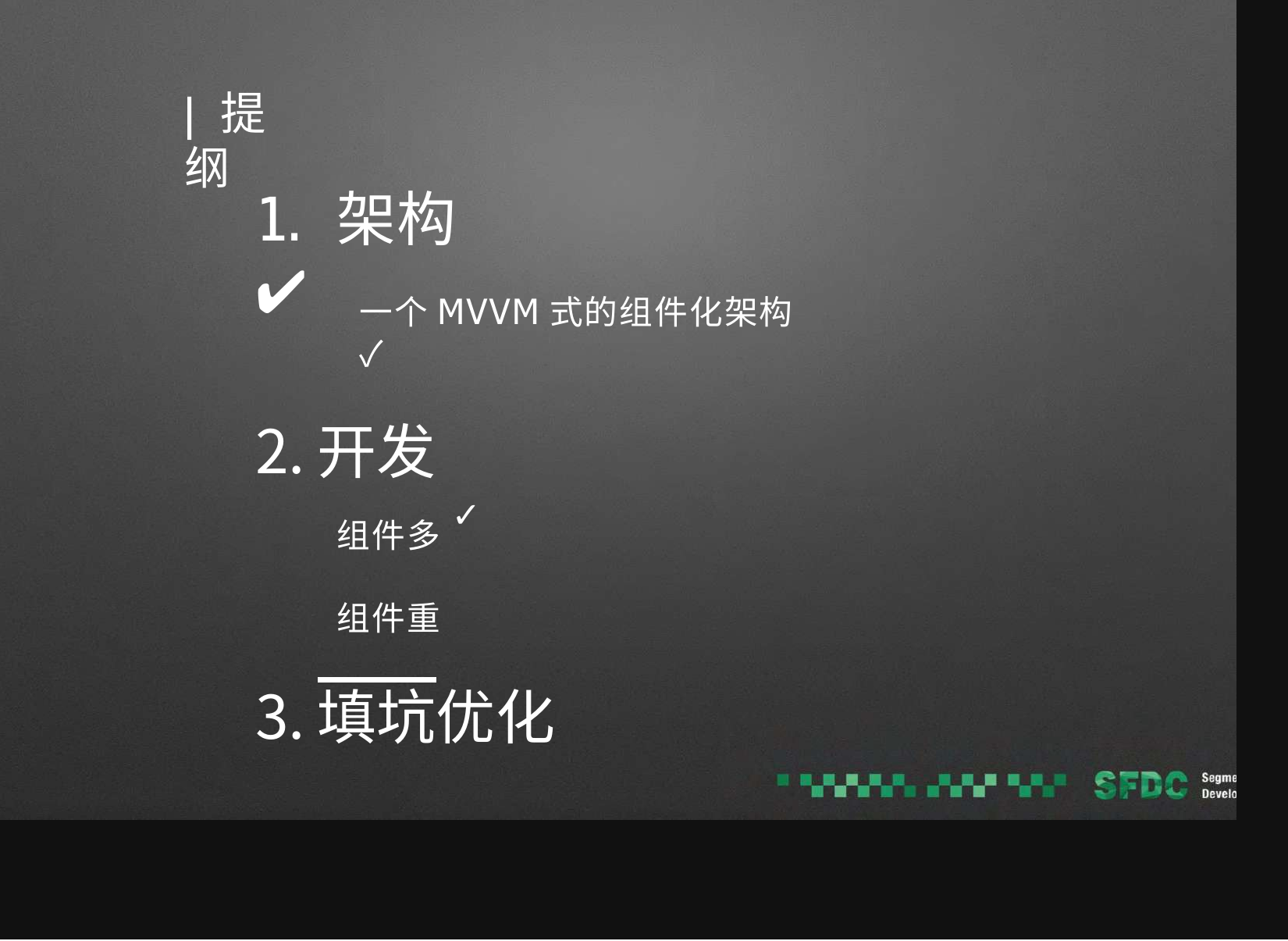

| 提纲
# 1. 架构 ✔
一个MVVM式的组件化架构 ✓
开发
✓
组件多

组件重

填坑优化